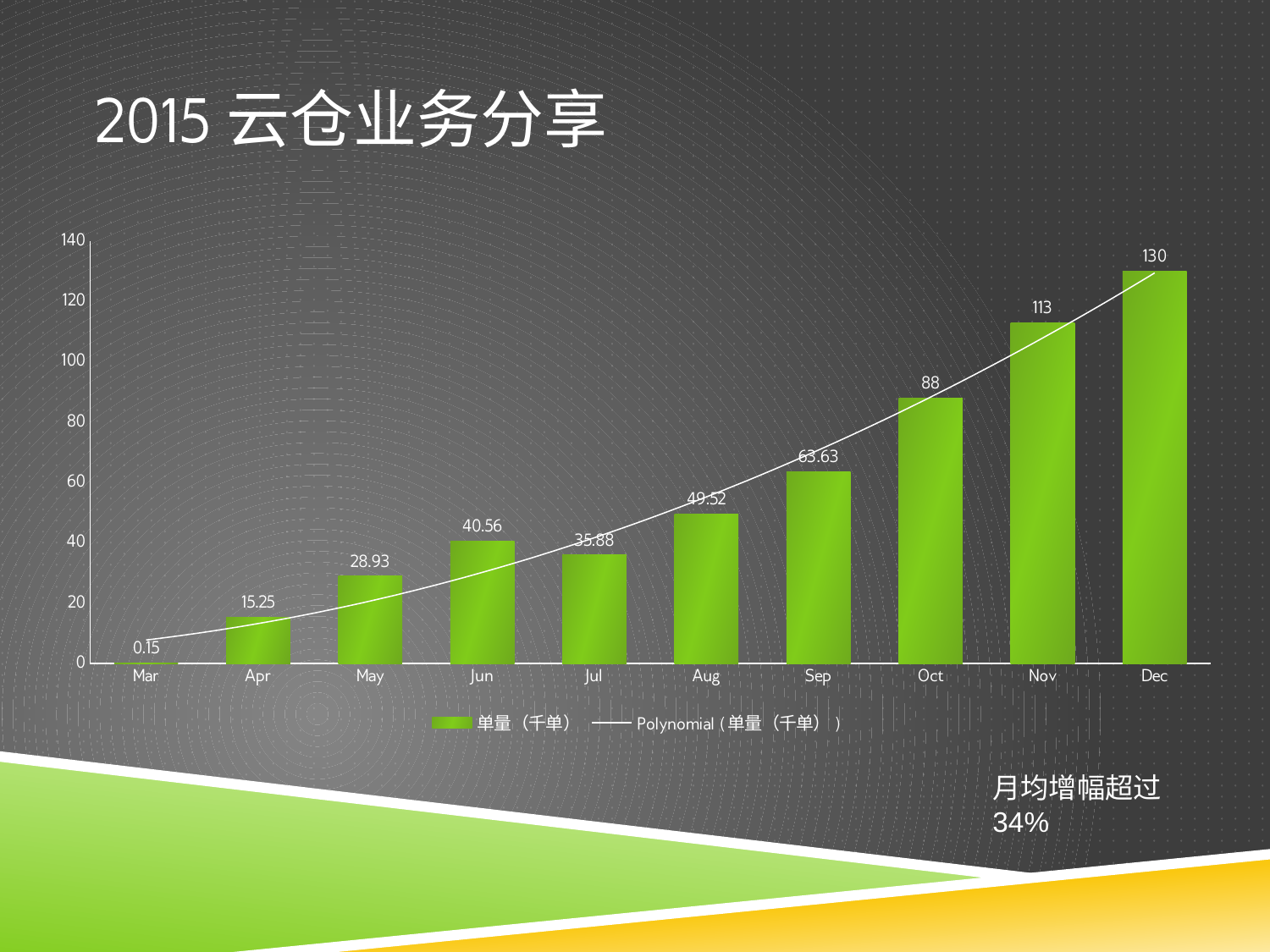

# 2015云仓业务分享

### Chart

| Category | 单量（千单） |
|---|---|
| Mar | 0.15 |
| Apr | 15.25 |
| May | 28.93 |
| Jun | 40.56 |
| Jul | 35.88 |
| Aug | 49.52 |
| Sep | 63.63 |
| Oct | 88.0 |
| Nov | 113.0 |
| Dec | 130.0 |
月均增幅超过34%